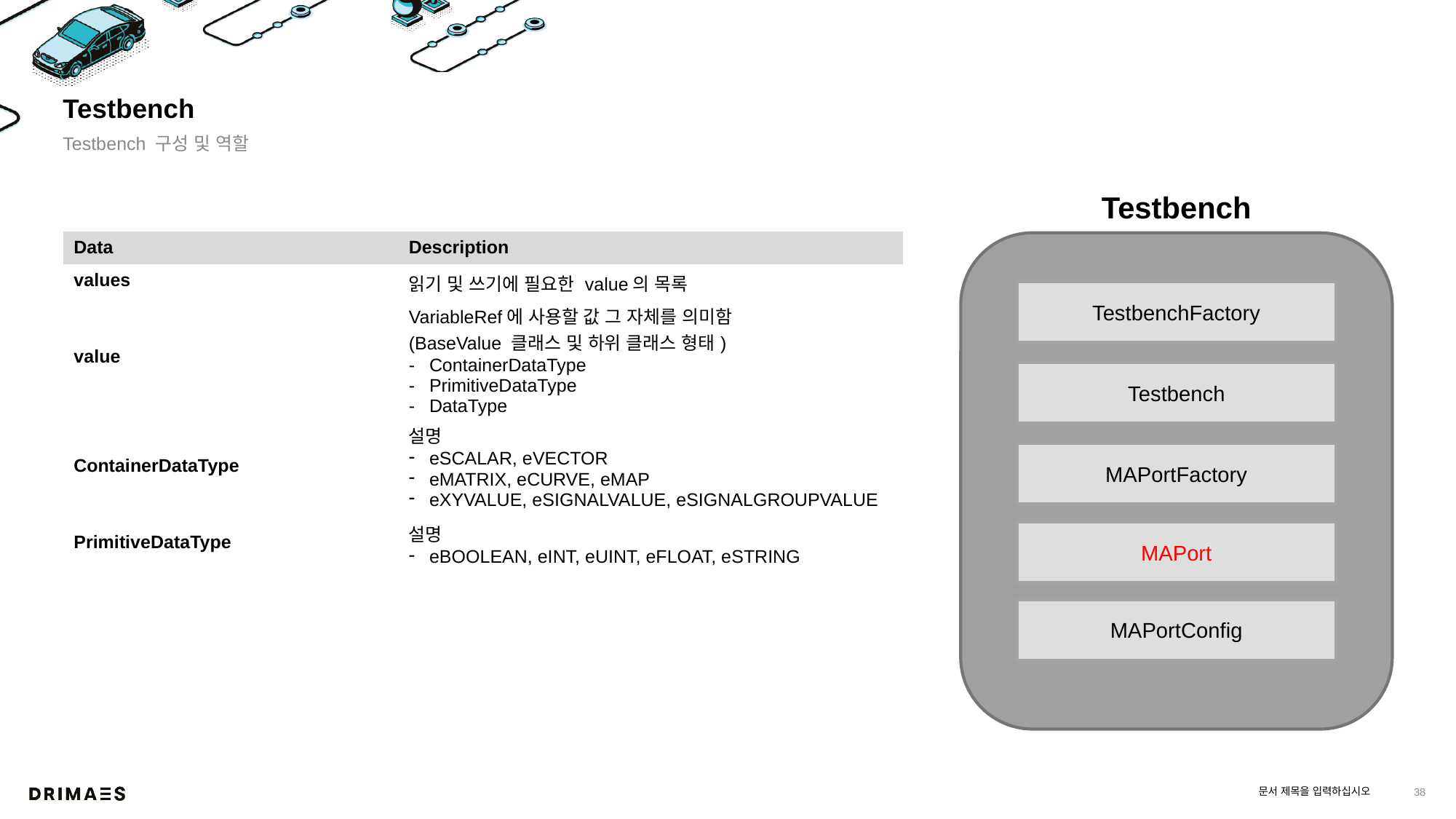

# Testbench
Testbench 구성 및 역할
Testbench
| Data | Description |
| --- | --- |
| values | 읽기 및 쓰기에 필요한 value의 목록 |
| value | VariableRef에 사용할 값 그 자체를 의미함 (BaseValue 클래스 및 하위 클래스 형태) ContainerDataType PrimitiveDataType DataType |
| ContainerDataType | 설명 eSCALAR, eVECTOR eMATRIX, eCURVE, eMAP eXYVALUE, eSIGNALVALUE, eSIGNALGROUPVALUE |
| PrimitiveDataType | 설명 eBOOLEAN, eINT, eUINT, eFLOAT, eSTRING |

TestbenchFactory
Testbench
MAPortFactory
MAPort
MAPortConfig
문서 제목을 입력하십시오